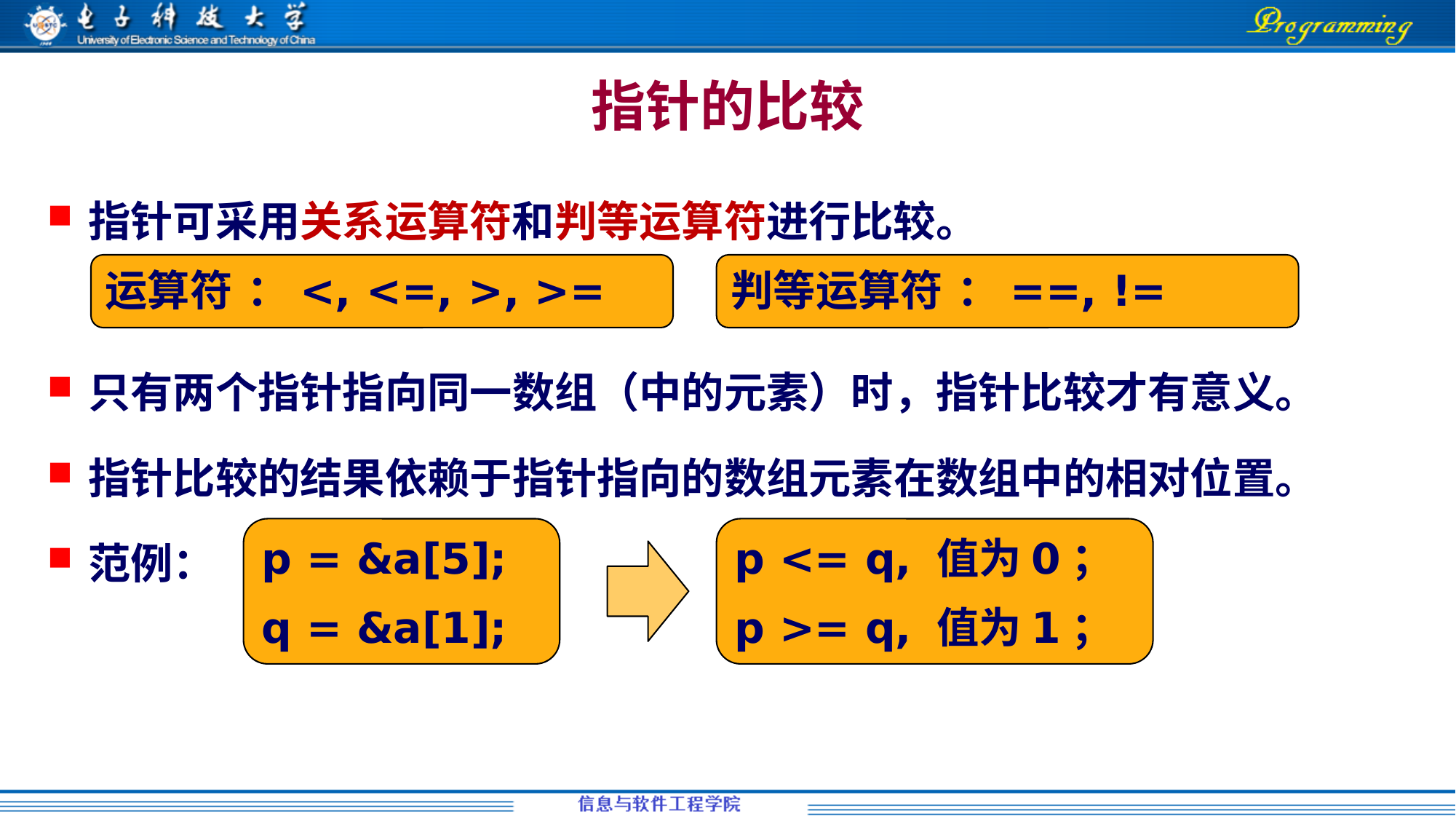

# 指针的比较
指针可采用关系运算符和判等运算符进行比较。

只有两个指针指向同一数组（中的元素）时，指针比较才有意义。
指针比较的结果依赖于指针指向的数组元素在数组中的相对位置。
范例：
运算符 ：<, <=, >, >=
判等运算符 ：==, !=

p = &a[5];
q = &a[1];
p <= q, 值为0；
p >= q, 值为1；